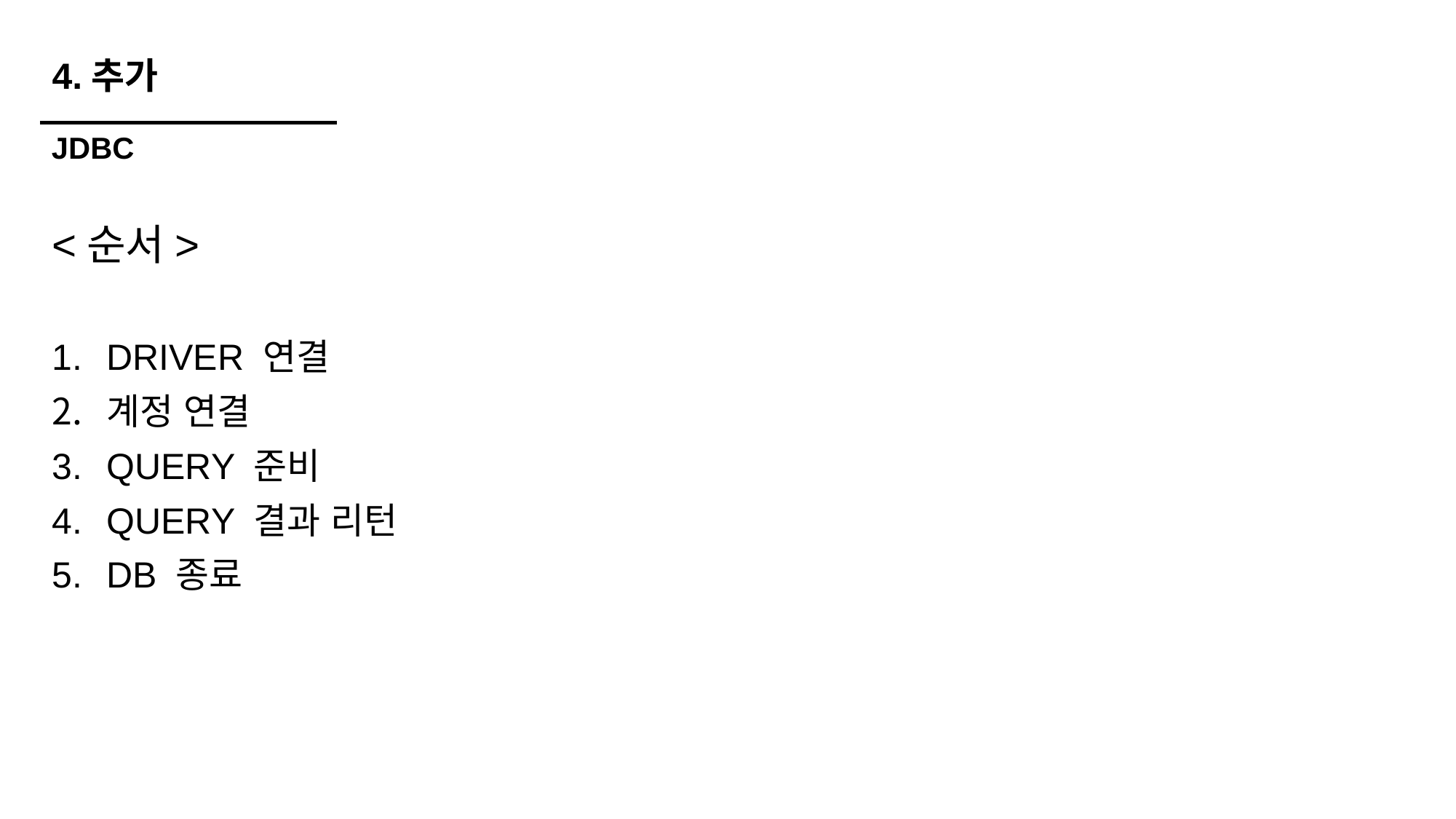

# 4.추가
JDBC
<순서>

DRIVER 연결
계정 연결
QUERY 준비
QUERY 결과 리턴
DB 종료